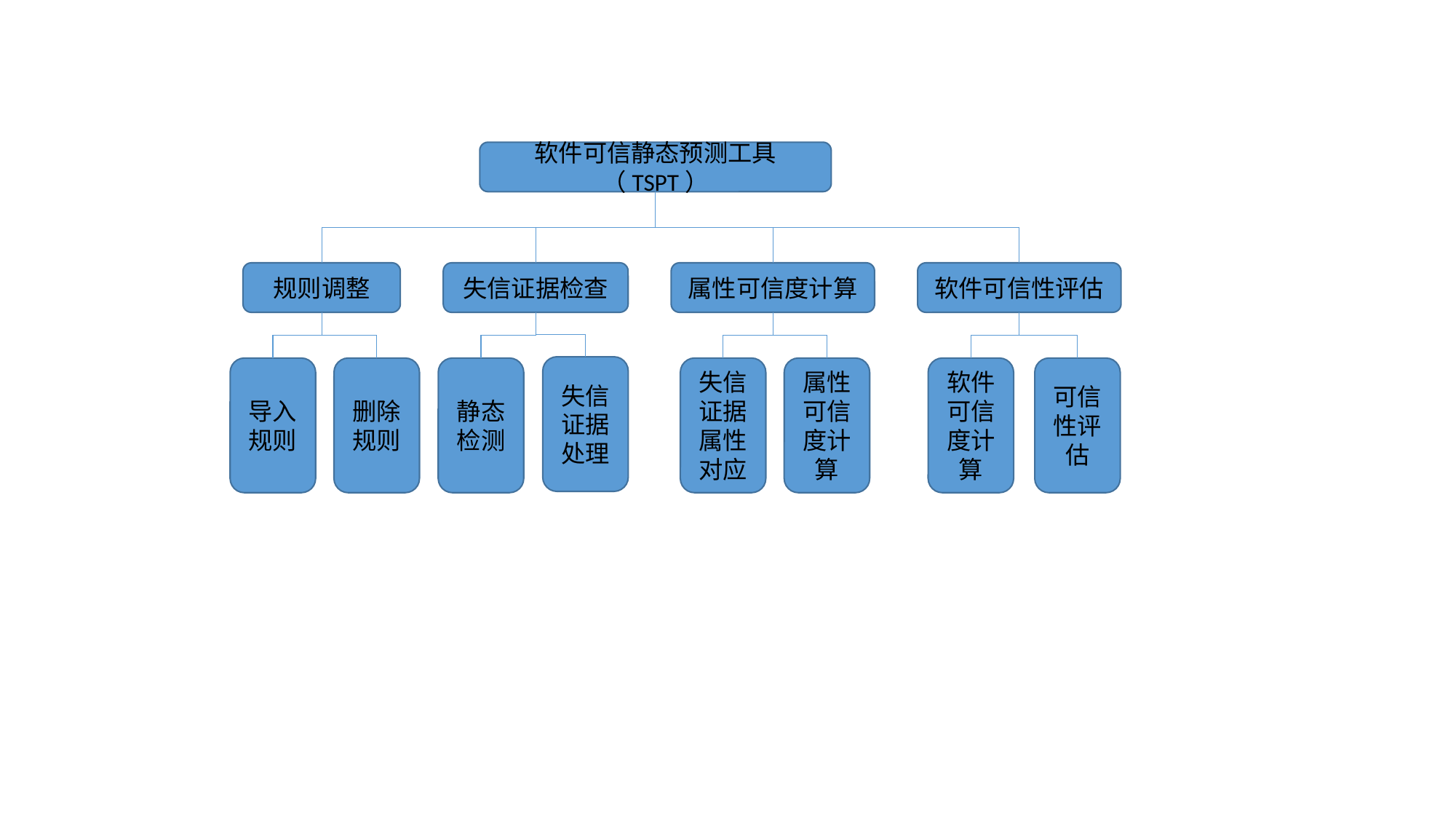

软件可信静态预测工具（TSPT）
软件可信性评估
规则调整
失信证据检查
属性可信度计算
失信证据处理
导入规则
删除规则
静态检测
失信证据属性对应
属性可信度计算
软件可信度计算
可信性评估